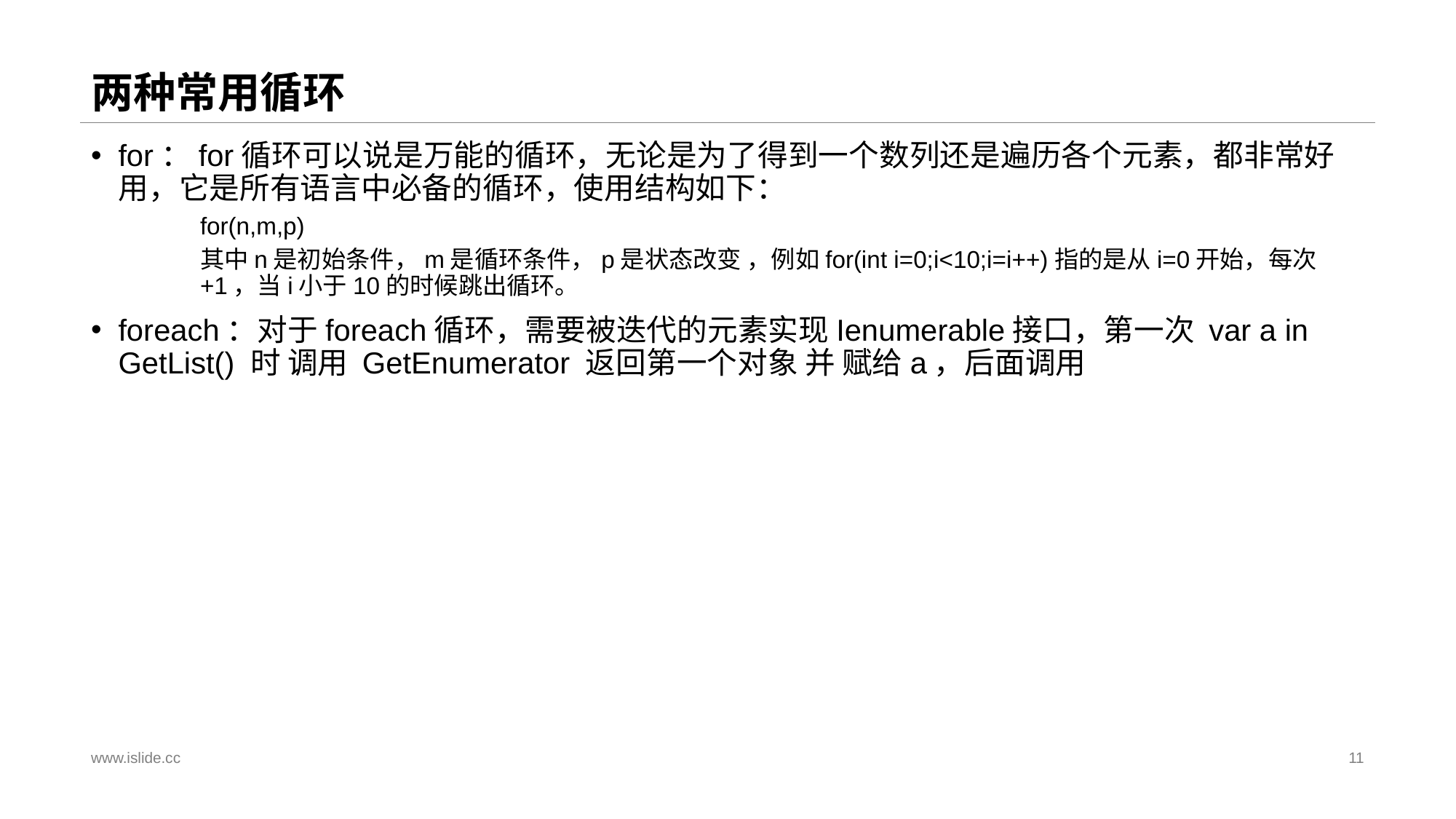

# 两种常用循环
for：for循环可以说是万能的循环，无论是为了得到一个数列还是遍历各个元素，都非常好用，它是所有语言中必备的循环，使用结构如下：
for(n,m,p)
其中n是初始条件，m是循环条件，p是状态改变 ，例如for(int i=0;i<10;i=i++)指的是从i=0开始，每次+1，当i小于10的时候跳出循环。
foreach：对于foreach循环，需要被迭代的元素实现Ienumerable接口，第一次 var a in GetList() 时 调用 GetEnumerator 返回第一个对象 并 赋给a，后面调用
www.islide.cc
11